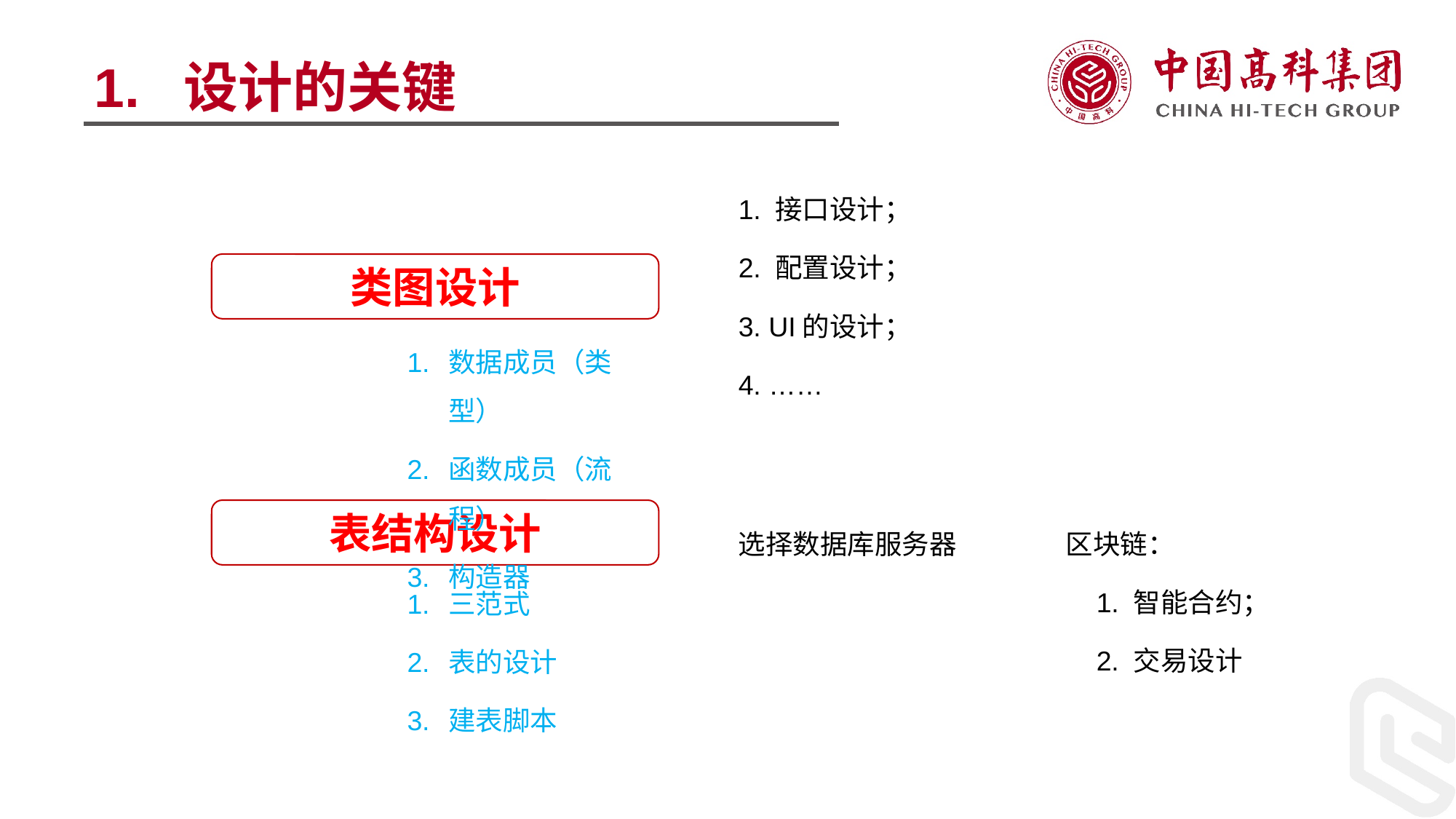

1.  设计的关键
1. 接口设计；
2. 配置设计；
3. UI的设计；
4. ……
类图设计
数据成员（类型）
函数成员（流程）
构造器
表结构设计
选择数据库服务器
区块链：
    1. 智能合约；
    2. 交易设计
三范式
表的设计
建表脚本